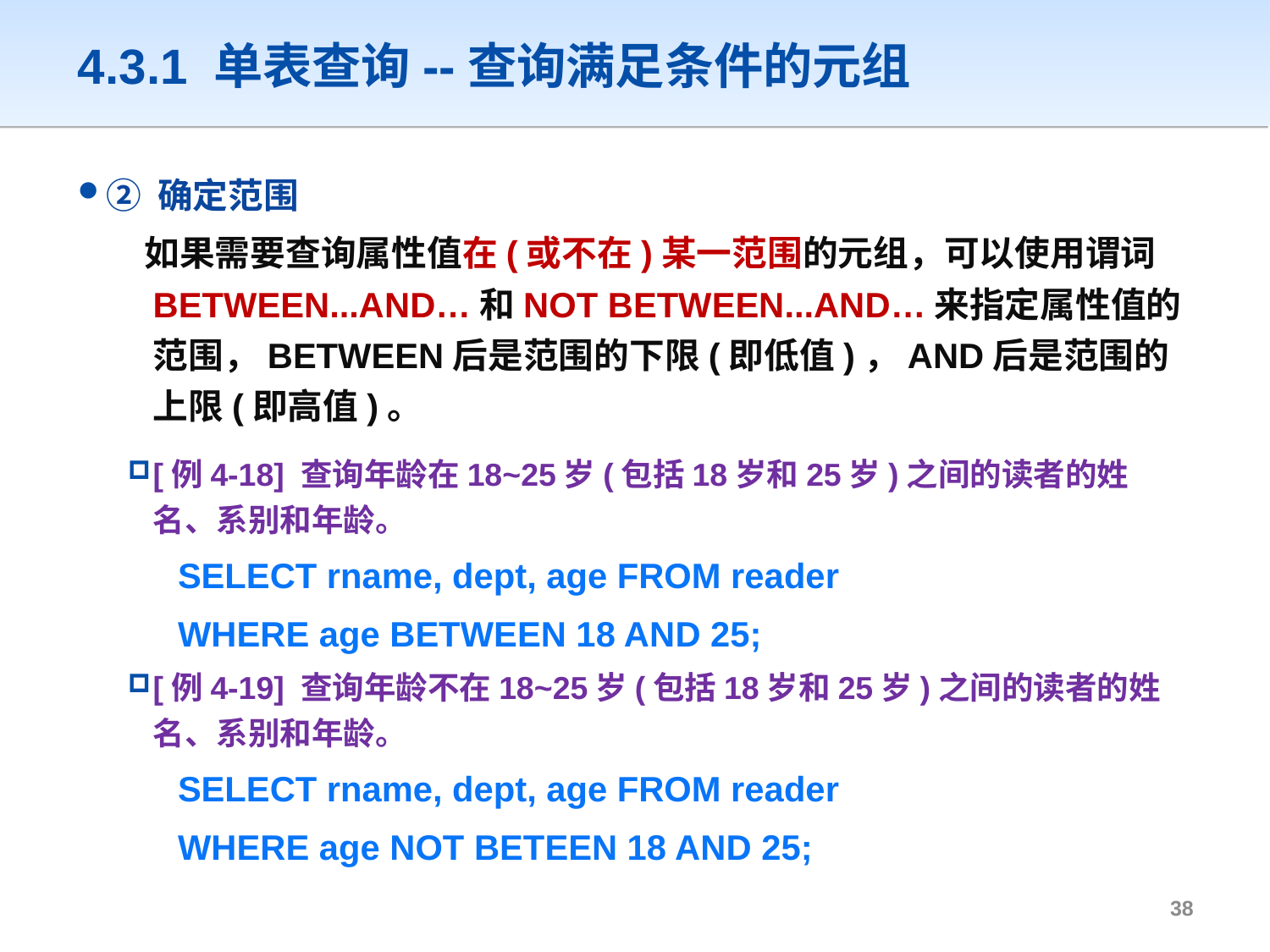

# 4.3.1 单表查询--查询满足条件的元组
② 确定范围
 如果需要查询属性值在(或不在)某一范围的元组，可以使用谓词BETWEEN...AND…和NOT BETWEEN...AND…来指定属性值的范围，BETWEEN后是范围的下限(即低值)，AND后是范围的上限(即高值)。

[例4-18] 查询年龄在18~25岁(包括18岁和25岁)之间的读者的姓名、系别和年龄。
SELECT rname, dept, age FROM reader
WHERE age BETWEEN 18 AND 25;
[例4-19] 查询年龄不在18~25岁(包括18岁和25岁)之间的读者的姓名、系别和年龄。
SELECT rname, dept, age FROM reader
WHERE age NOT BETEEN 18 AND 25;

38